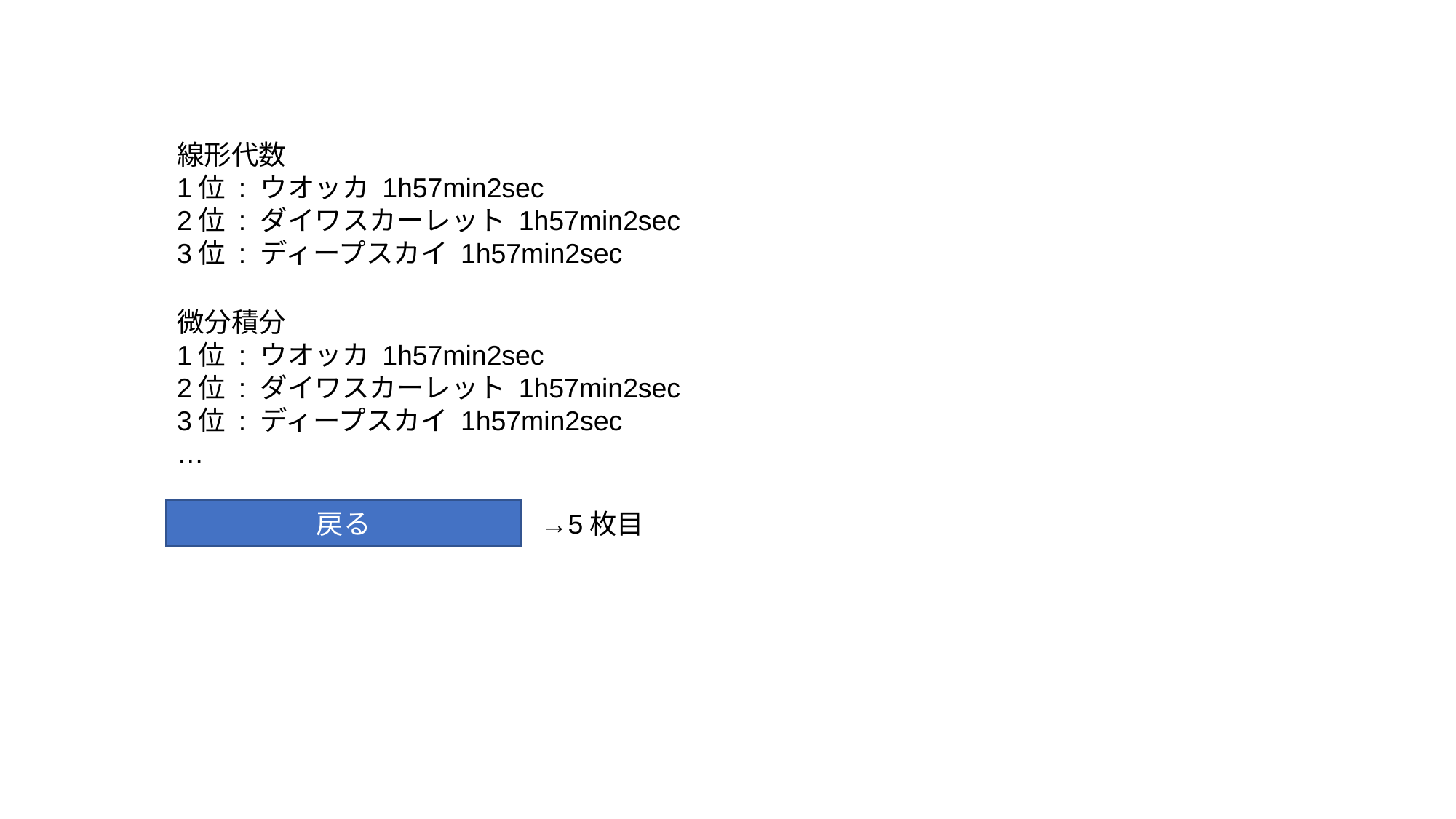

線形代数
1位 : ウオッカ 1h57min2sec
2位 : ダイワスカーレット 1h57min2sec
3位 : ディープスカイ 1h57min2sec
微分積分
1位 : ウオッカ 1h57min2sec
2位 : ダイワスカーレット 1h57min2sec
3位 : ディープスカイ 1h57min2sec
…
戻る
→5枚目